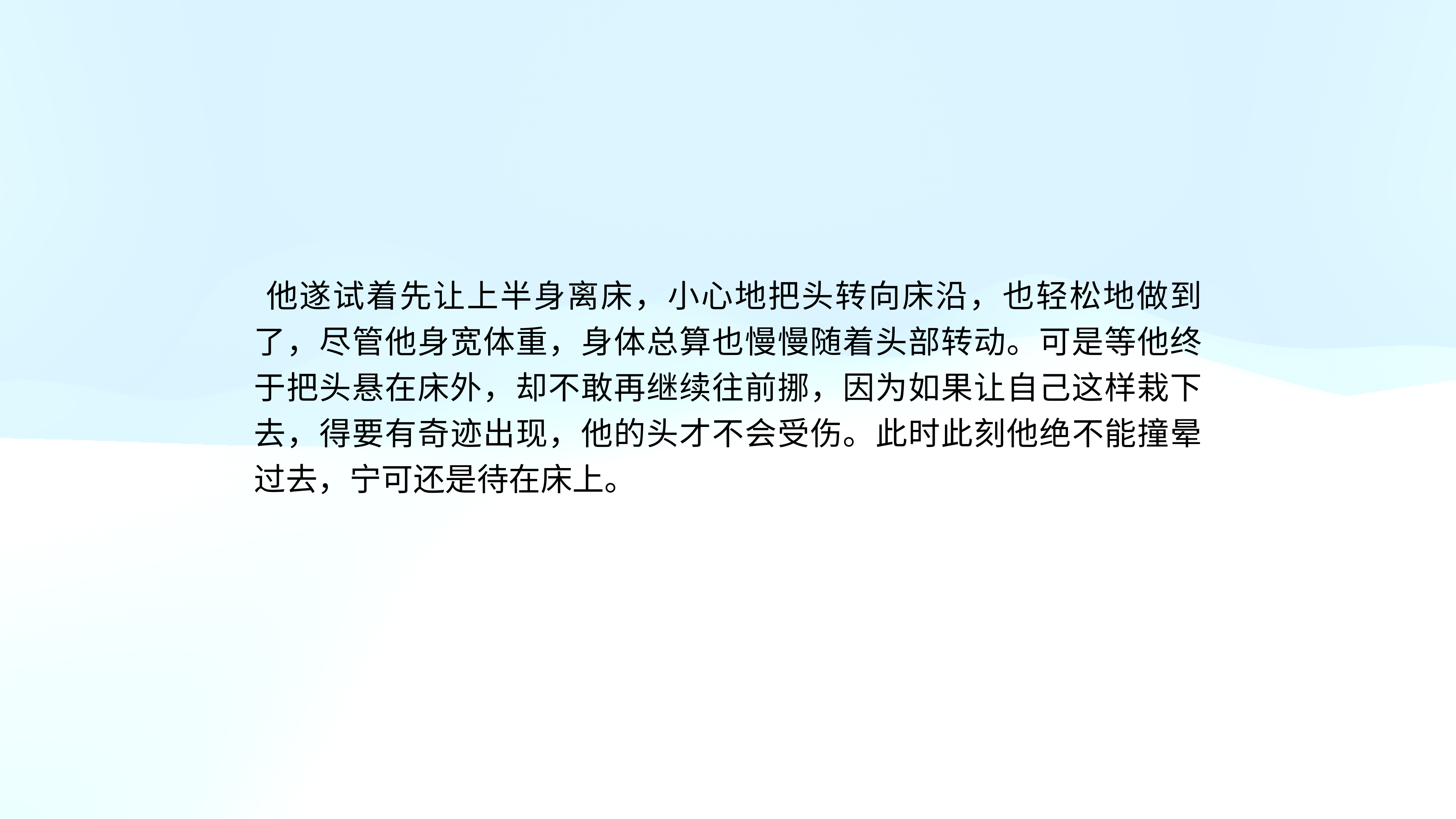

他遂试着先让上半身离床，小心地把头转向床沿，也轻松地做到了，尽管他身宽体重，身体总算也慢慢随着头部转动。可是等他终于把头悬在床外，却不敢再继续往前挪，因为如果让自己这样栽下去，得要有奇迹出现，他的头才不会受伤。此时此刻他绝不能撞晕过去，宁可还是待在床上。